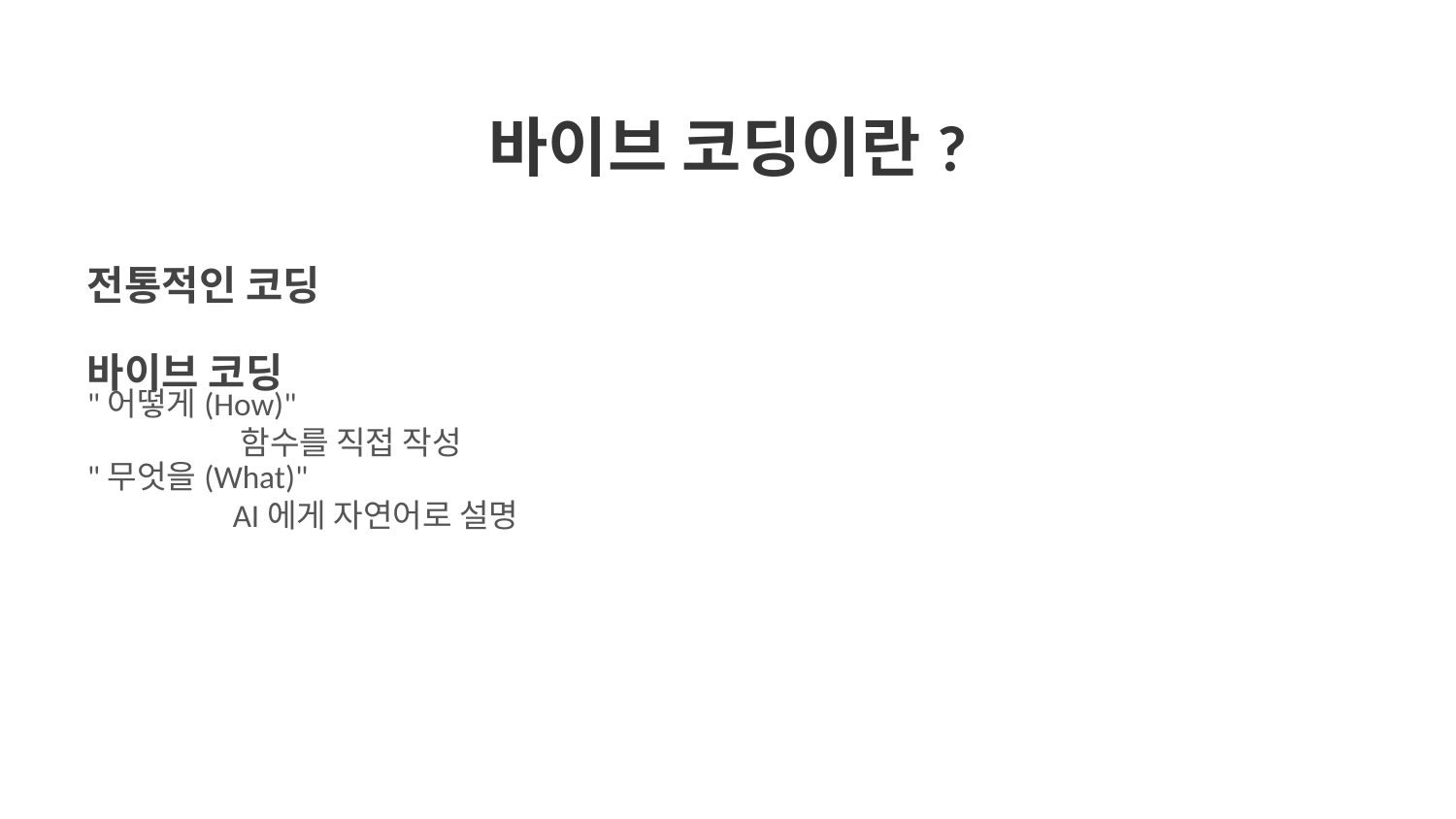

바이브 코딩이란?
전통적인 코딩
바이브 코딩
"어떻게(How)"
                    함수를 직접 작성
"무엇을(What)"
                    AI에게 자연어로 설명